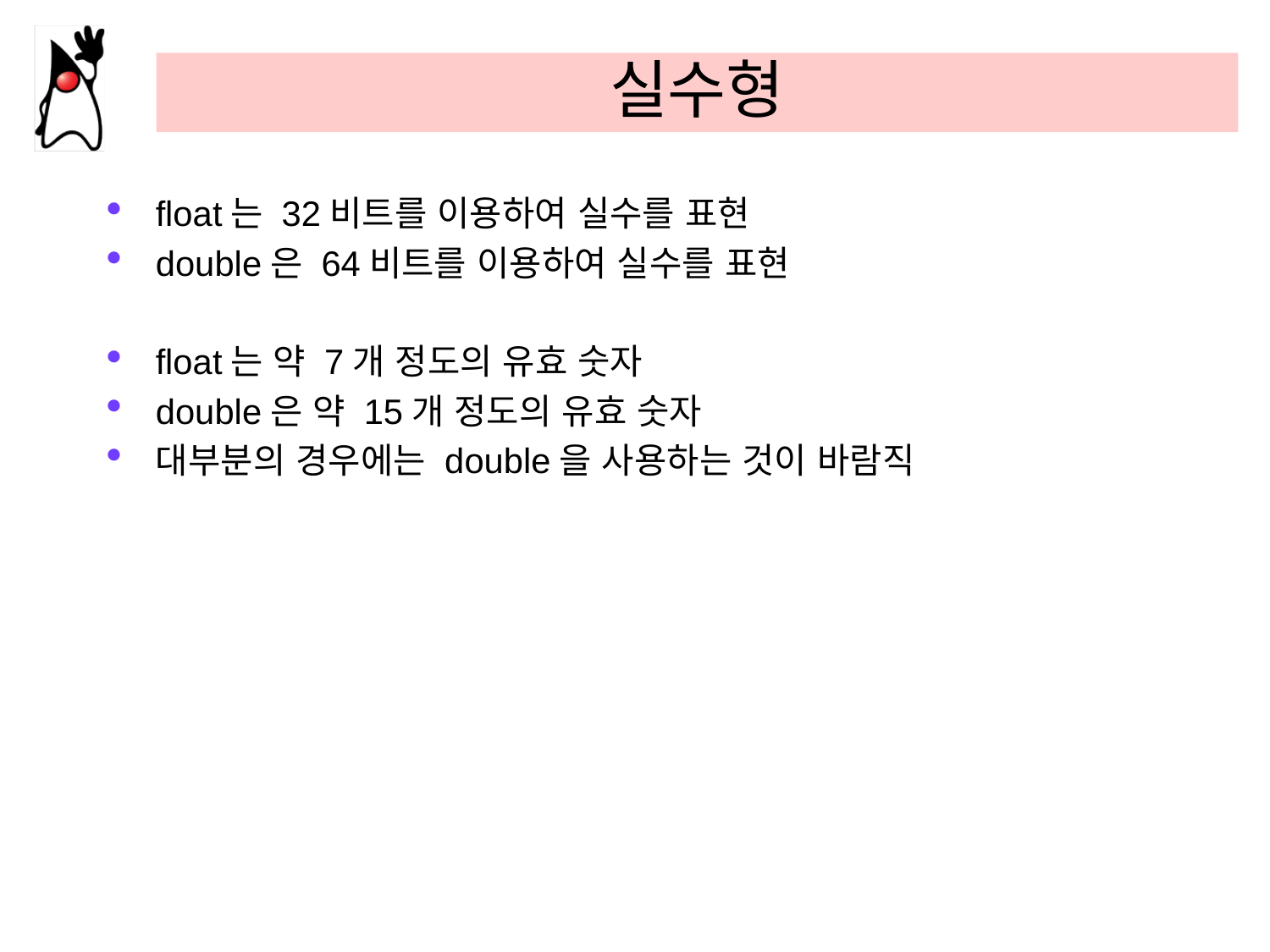

# 실수형
float는 32비트를 이용하여 실수를 표현
double은 64비트를 이용하여 실수를 표현

float는 약 7개 정도의 유효 숫자
double은 약 15개 정도의 유효 숫자
대부분의 경우에는 double을 사용하는 것이 바람직